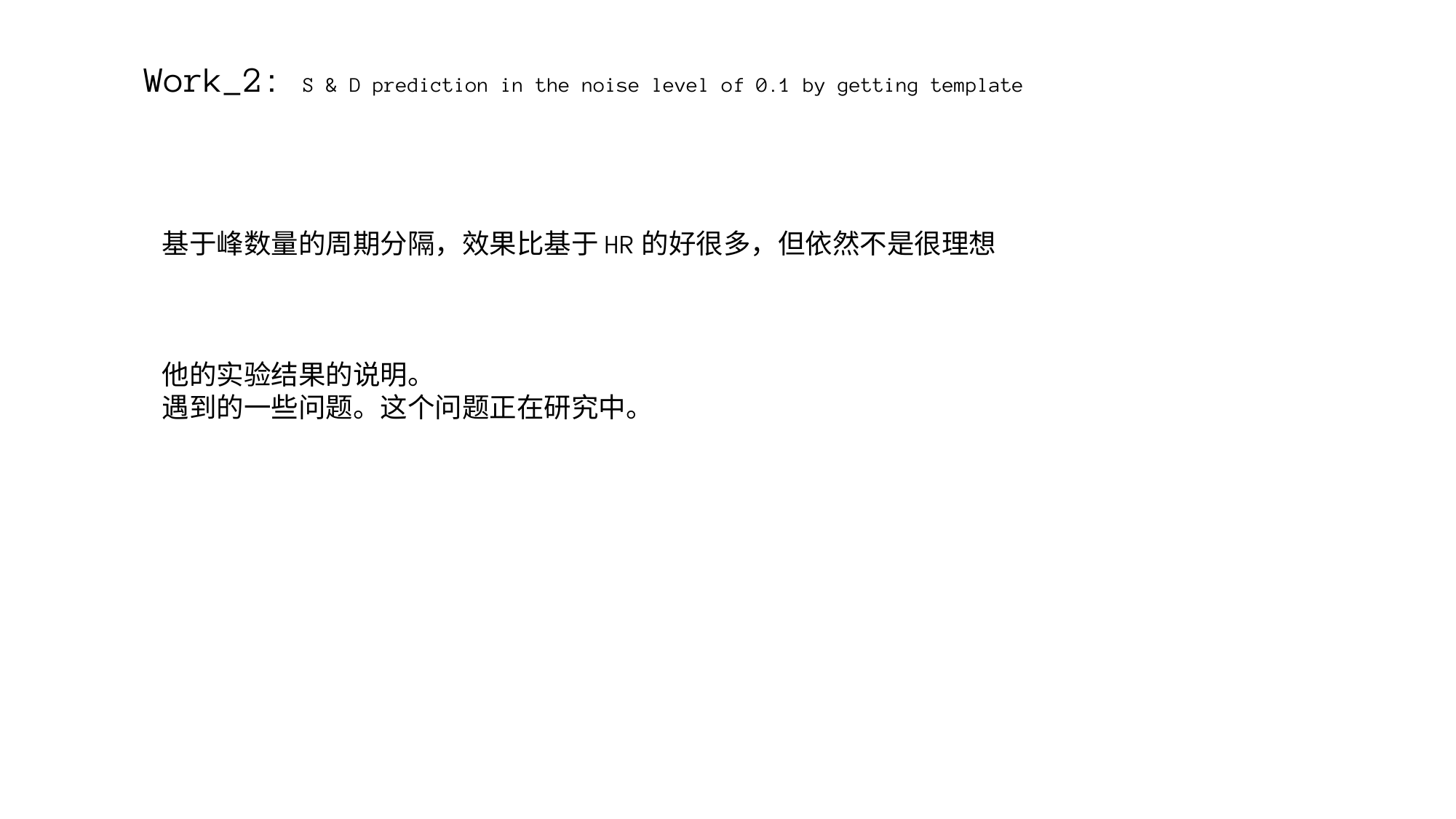

Work_2: S & D prediction in the noise level of 0.1 by getting template
基于峰数量的周期分隔，效果比基于HR的好很多，但依然不是很理想

他的实验结果的说明。
遇到的一些问题。这个问题正在研究中。